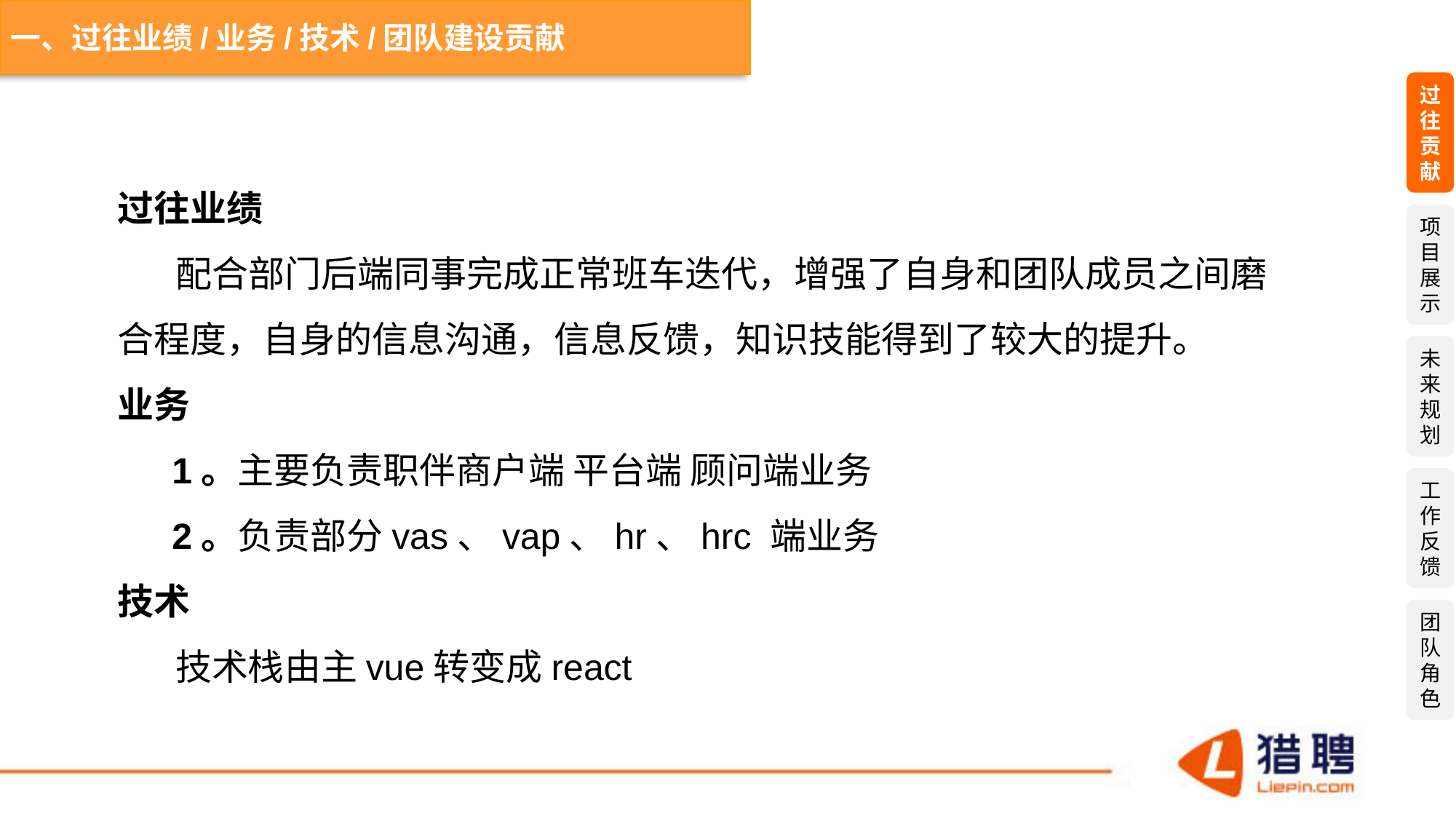

一、过往业绩/业务/技术/团队建设贡献
过往贡献
项目展示
未来规划
工作反馈
团队角色
过往业绩
      配合部门后端同事完成正常班车迭代，增强了自身和团队成员之间磨合程度，自身的信息沟通，信息反馈，知识技能得到了较大的提升。
业务
1。主要负责职伴商户端 平台端 顾问端业务
2。负责部分vas、vap、hr、hrc 端业务
技术
      技术栈由主vue转变成react